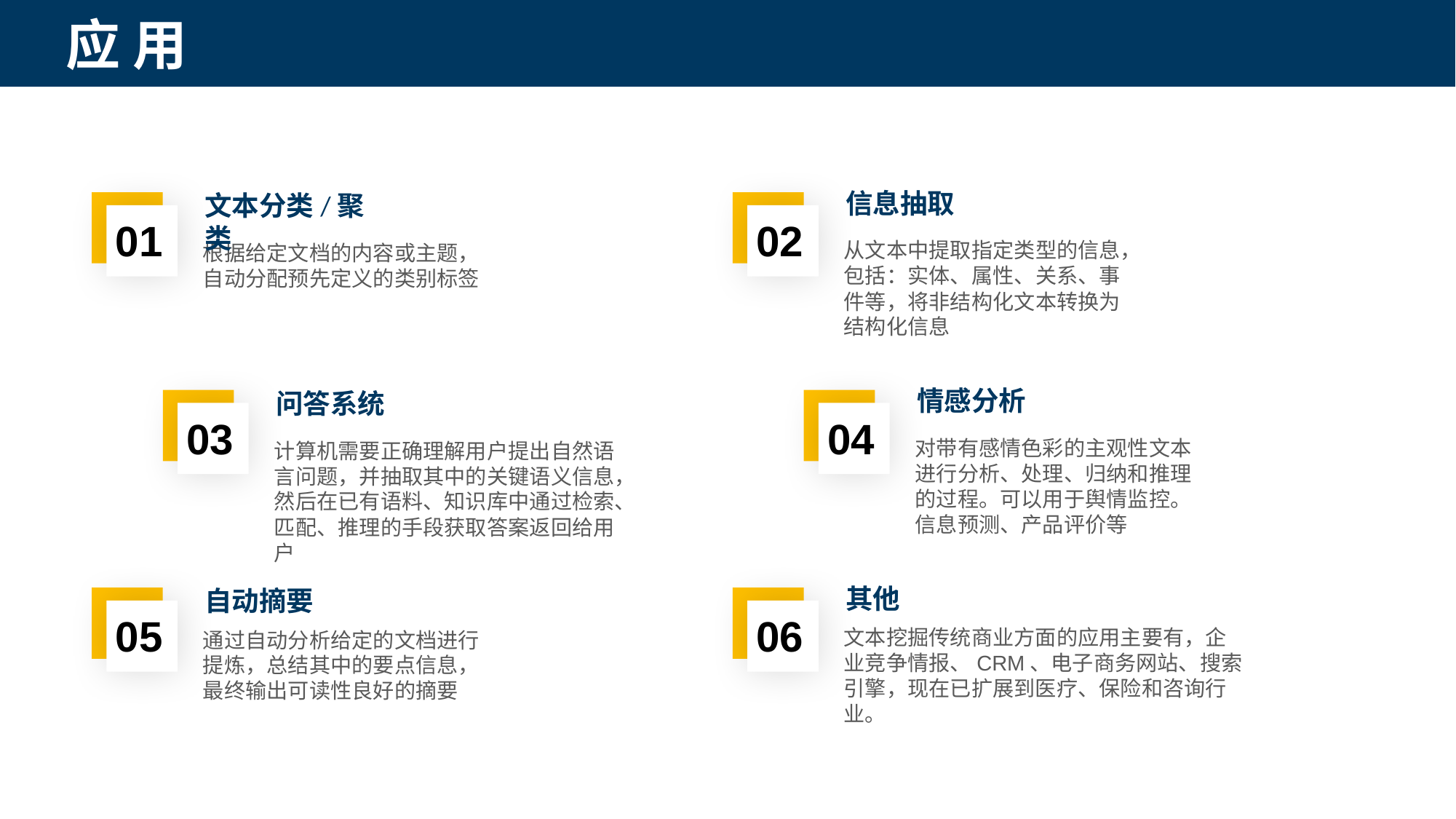

应 用
信息抽取
文本分类/聚类

01
02
从文本中提取指定类型的信息，包括：实体、属性、关系、事件等，将非结构化文本转换为结构化信息
根据给定文档的内容或主题，自动分配预先定义的类别标签
情感分析
问答系统

03
04
对带有感情色彩的主观性文本进行分析、处理、归纳和推理的过程。可以用于舆情监控。信息预测、产品评价等
计算机需要正确理解用户提出自然语言问题，并抽取其中的关键语义信息，然后在已有语料、知识库中通过检索、匹配、推理的手段获取答案返回给用户
其他
自动摘要

05
06
文本挖掘传统商业方面的应用主要有，企业竞争情报、CRM、电子商务网站、搜索引擎，现在已扩展到医疗、保险和咨询行业。
通过自动分析给定的文档进行提炼，总结其中的要点信息，最终输出可读性良好的摘要
7